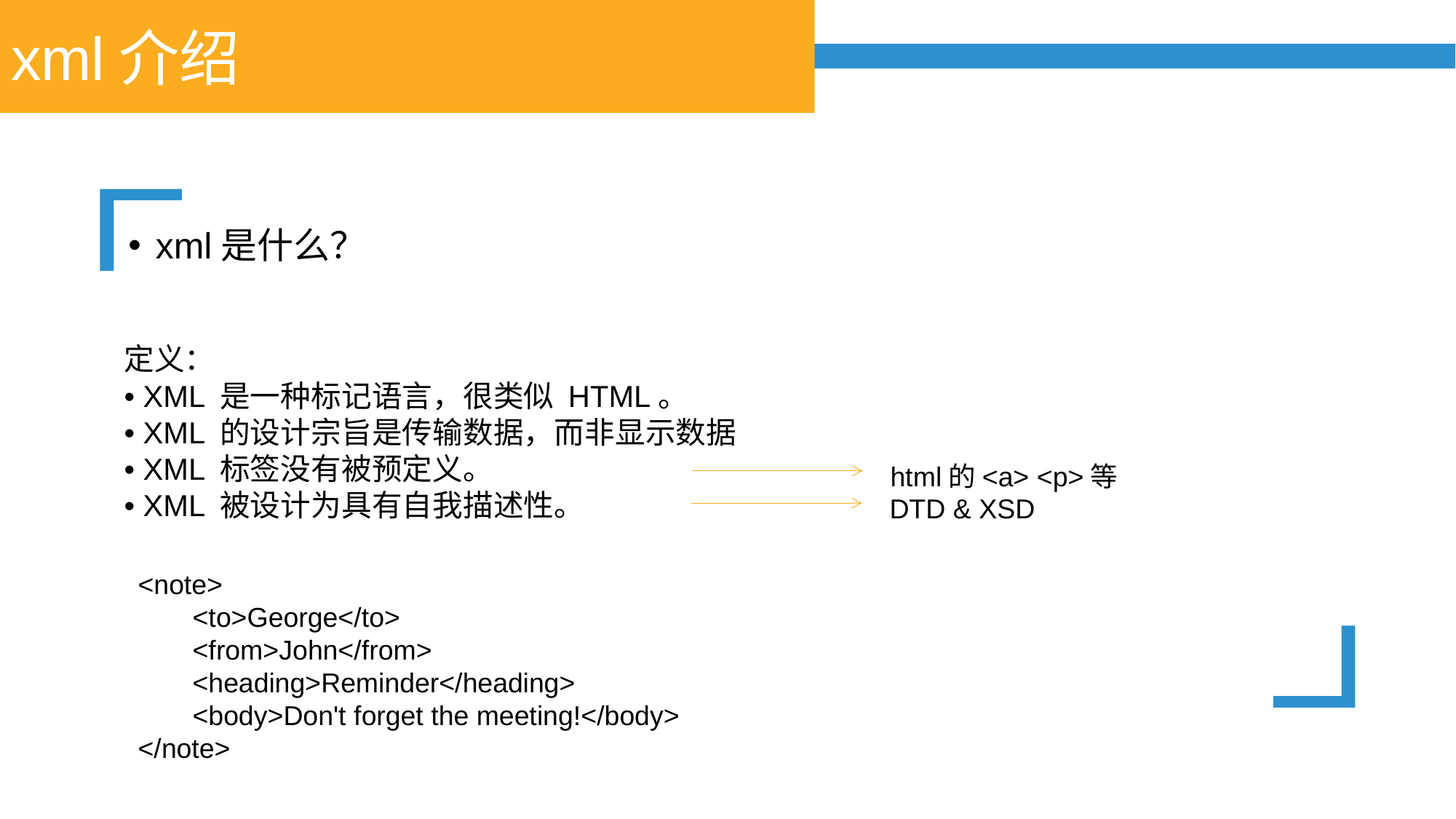

# xml介绍

xml是什么？
定义：
• XML 是一种标记语言，很类似 HTML。
• XML 的设计宗旨是传输数据，而非显示数据
• XML 标签没有被预定义。
• XML 被设计为具有自我描述性。
html的<a> <p>等
DTD & XSD
<note>
<to>George</to>
<from>John</from>
<heading>Reminder</heading>
<body>Don't forget the meeting!</body>
</note>